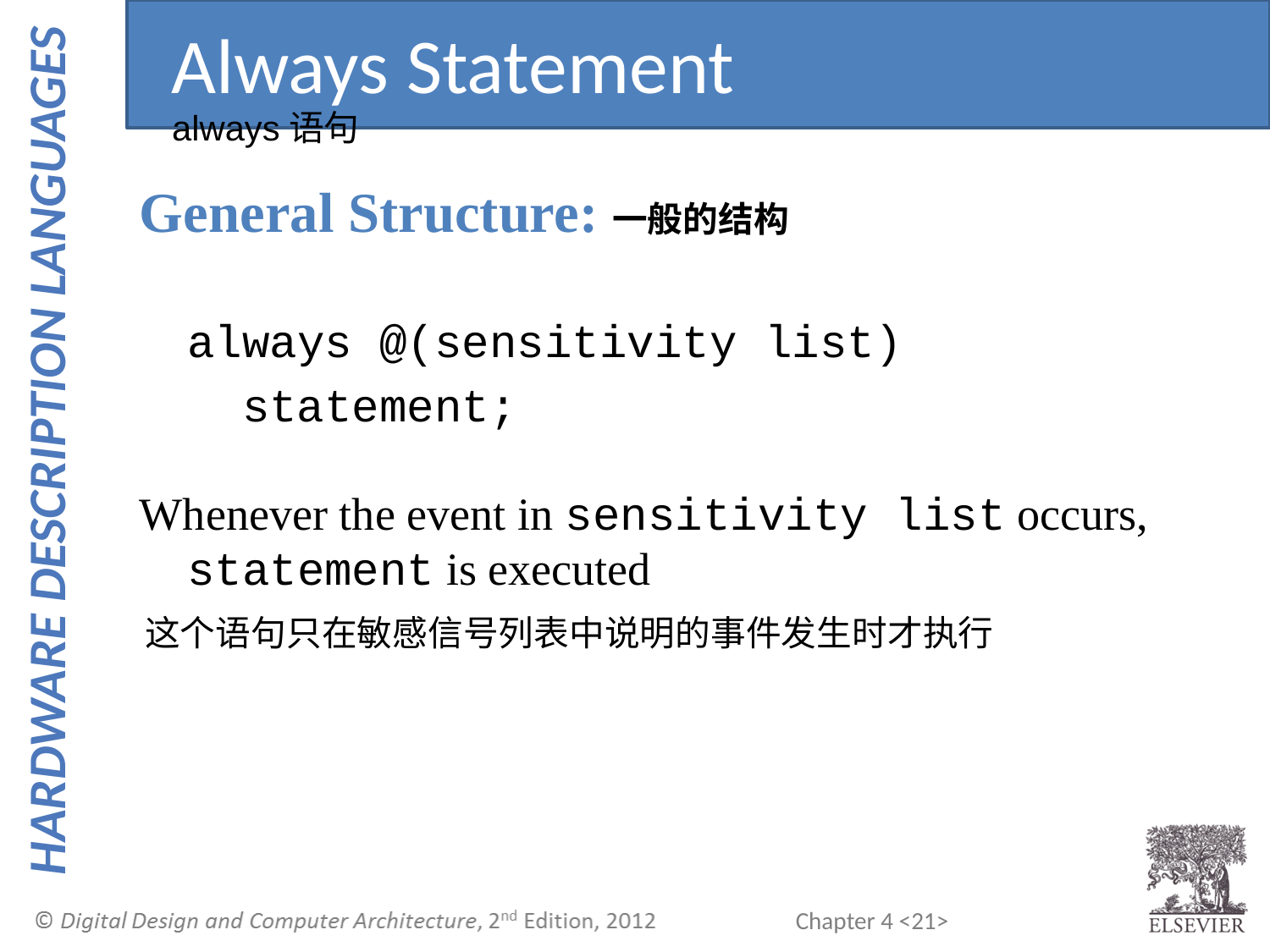

Always Statement
always语句

General Structure:一般的结构

	always @(sensitivity list)
	  statement;

Whenever the event in sensitivity list occurs, statement is executed

这个语句只在敏感信号列表中说明的事件发生时才执行